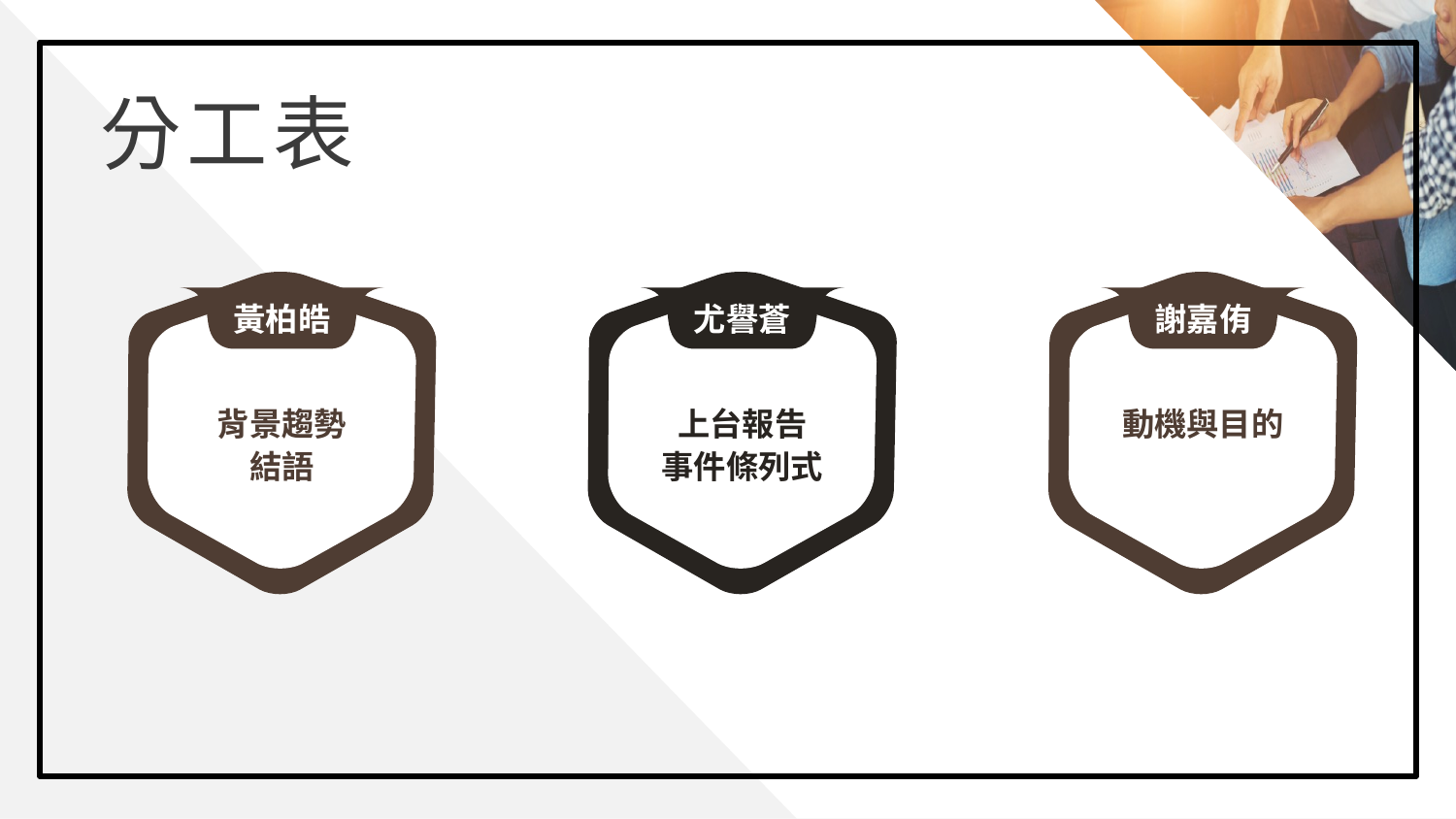

分工表

黃柏皓

背景趨勢
結語

尤譽蒼

上台報告
事件條列式

謝嘉侑

動機與目的